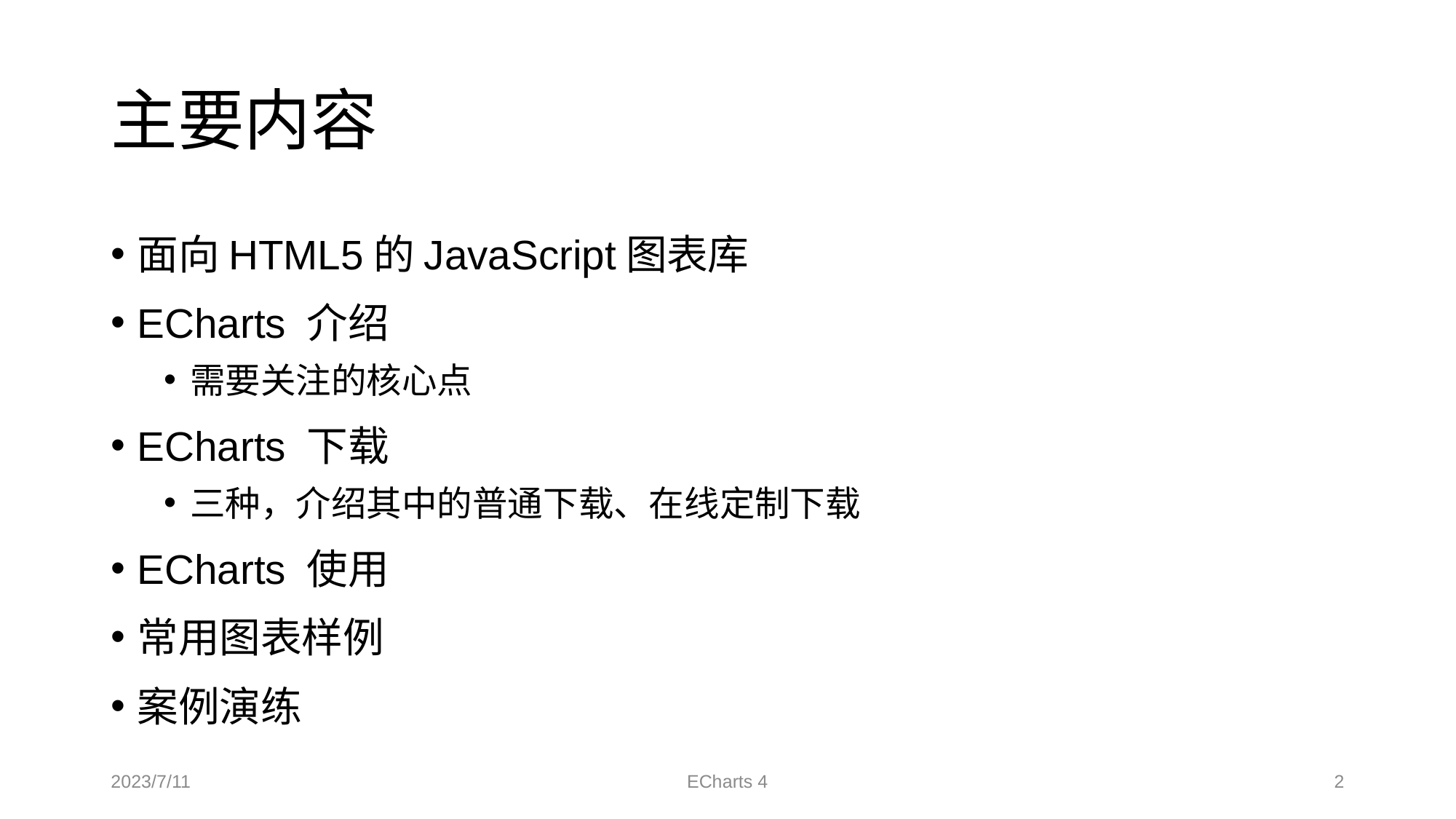

# 主要内容
面向HTML5的JavaScript图表库
ECharts 介绍
需要关注的核心点
ECharts 下载
三种，介绍其中的普通下载、在线定制下载
ECharts 使用
常用图表样例
案例演练

2023/7/11
ECharts 4
2